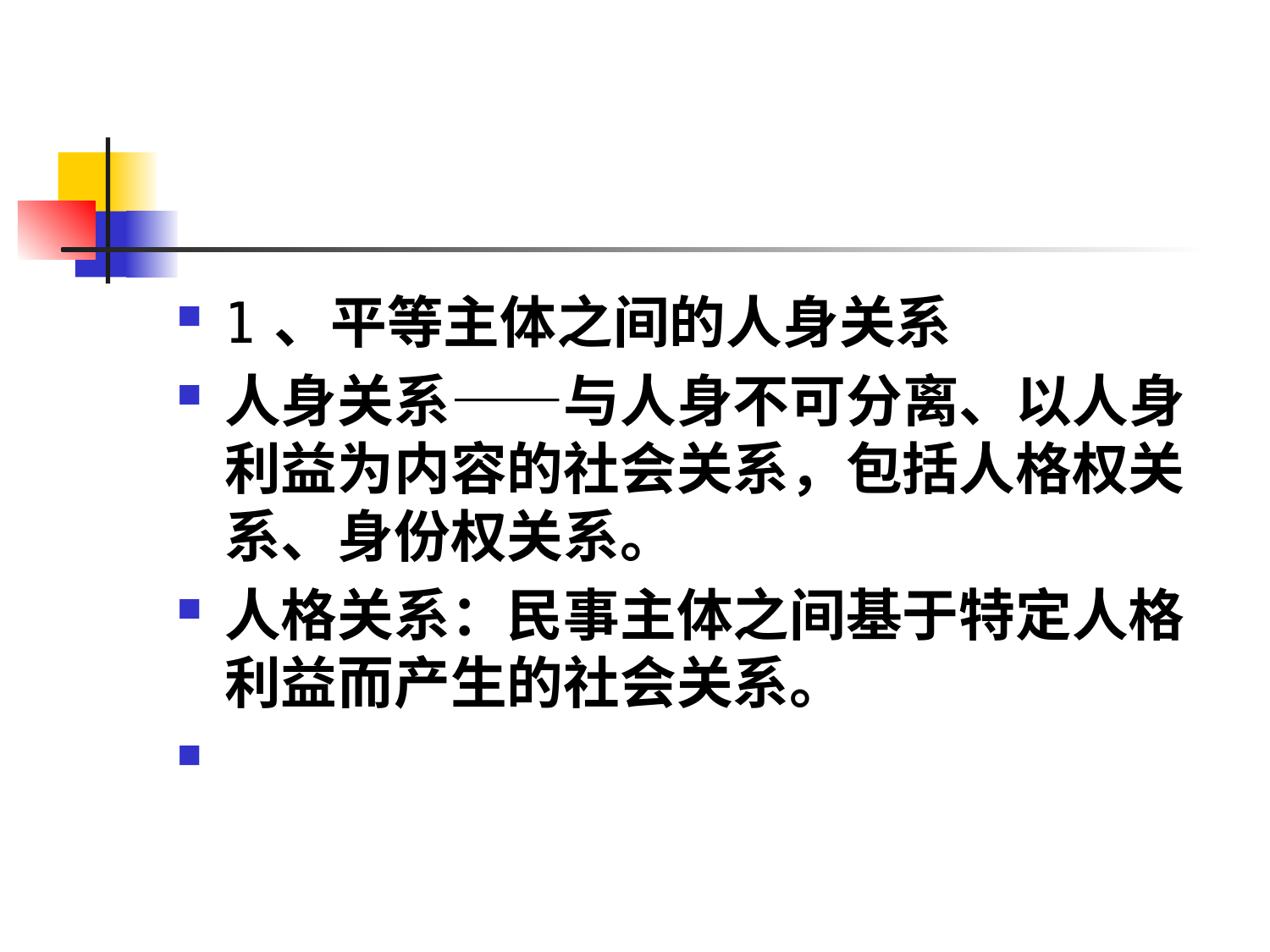

#
1、平等主体之间的人身关系
人身关系——与人身不可分离、以人身利益为内容的社会关系，包括人格权关系、身份权关系。
人格关系：民事主体之间基于特定人格利益而产生的社会关系。